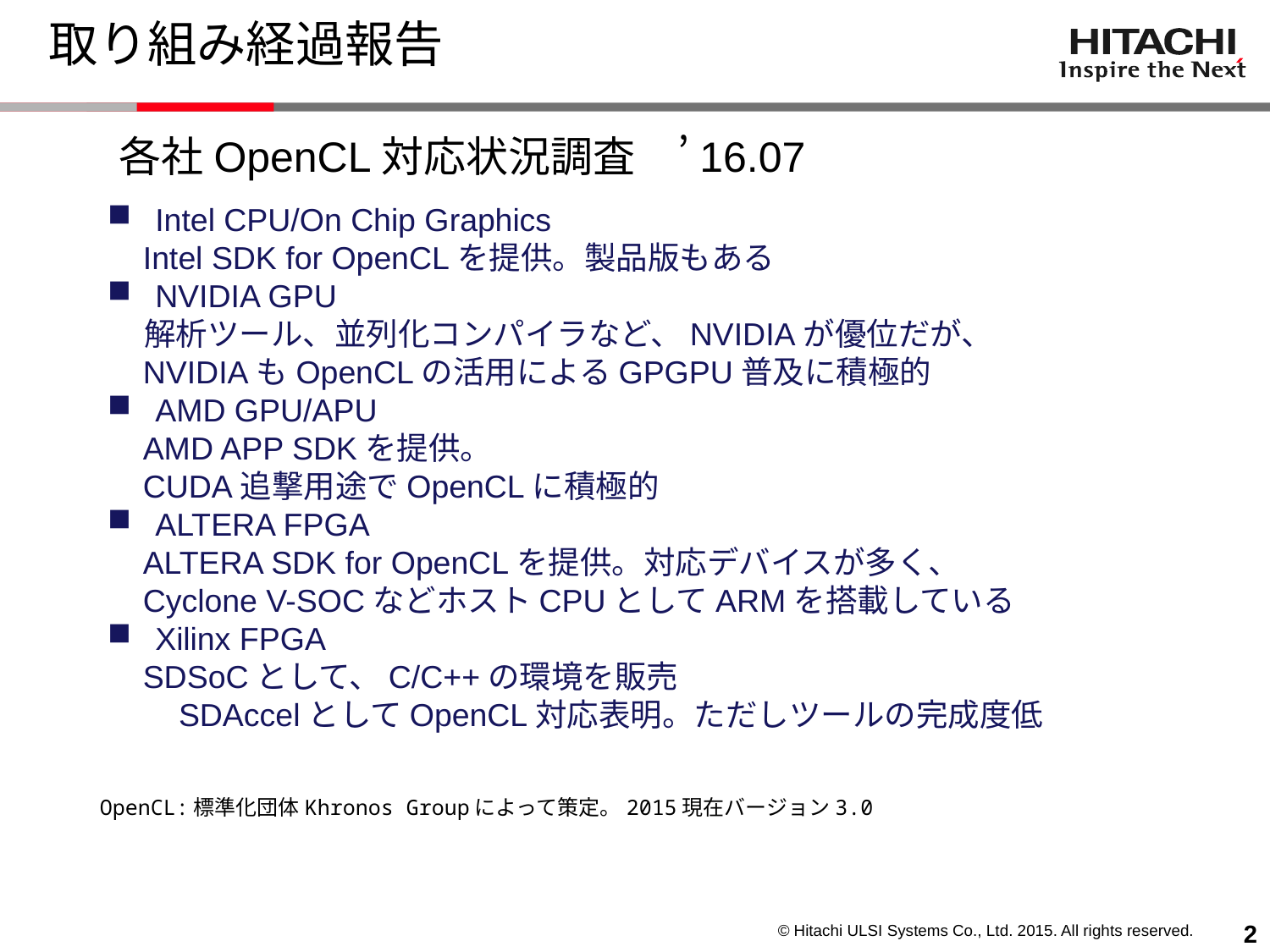

取り組み経過報告
各社OpenCL対応状況調査　’16.07
Intel CPU/On Chip Graphics
    Intel SDK for OpenCLを提供。製品版もある
NVIDIA GPU
    解析ツール、並列化コンパイラなど、NVIDIAが優位だが、
    NVIDIAもOpenCLの活用によるGPGPU普及に積極的
AMD GPU/APU
    AMD APP SDKを提供。
    CUDA追撃用途でOpenCLに積極的
ALTERA FPGA
    ALTERA SDK for OpenCLを提供。対応デバイスが多く、
    Cyclone V-SOCなどホストCPUとしてARMを搭載している
Xilinx FPGA
    SDSoCとして、C/C++の環境を販売
　　SDAccelとしてOpenCL対応表明。ただしツールの完成度低
OpenCL:標準化団体Khronos Groupによって策定。2015現在バージョン3.0
2